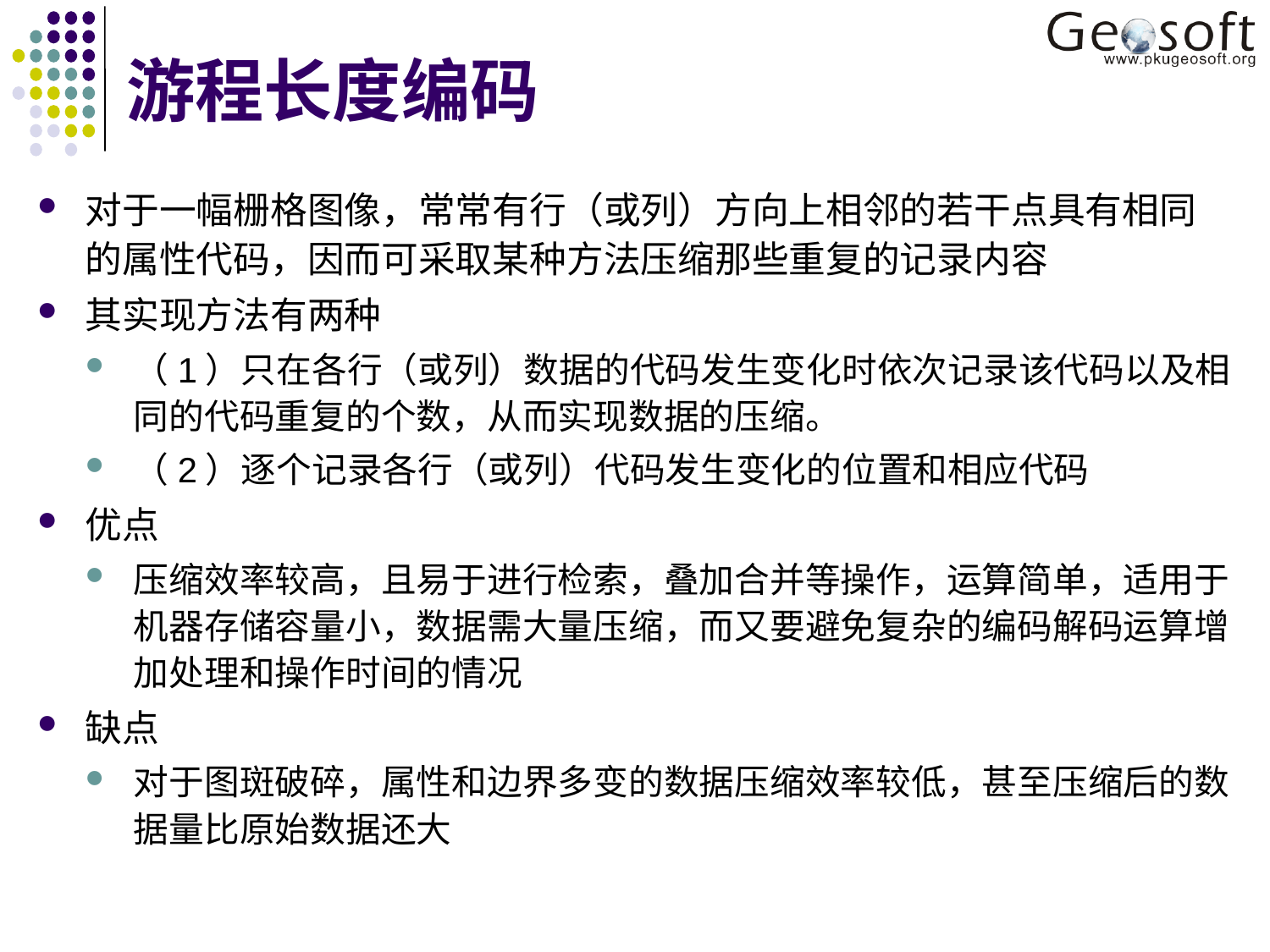

# 游程长度编码
对于一幅栅格图像，常常有行（或列）方向上相邻的若干点具有相同的属性代码，因而可采取某种方法压缩那些重复的记录内容
其实现方法有两种
（1）只在各行（或列）数据的代码发生变化时依次记录该代码以及相同的代码重复的个数，从而实现数据的压缩。
（2）逐个记录各行（或列）代码发生变化的位置和相应代码
优点
压缩效率较高，且易于进行检索，叠加合并等操作，运算简单，适用于机器存储容量小，数据需大量压缩，而又要避免复杂的编码解码运算增加处理和操作时间的情况
缺点
对于图斑破碎，属性和边界多变的数据压缩效率较低，甚至压缩后的数据量比原始数据还大